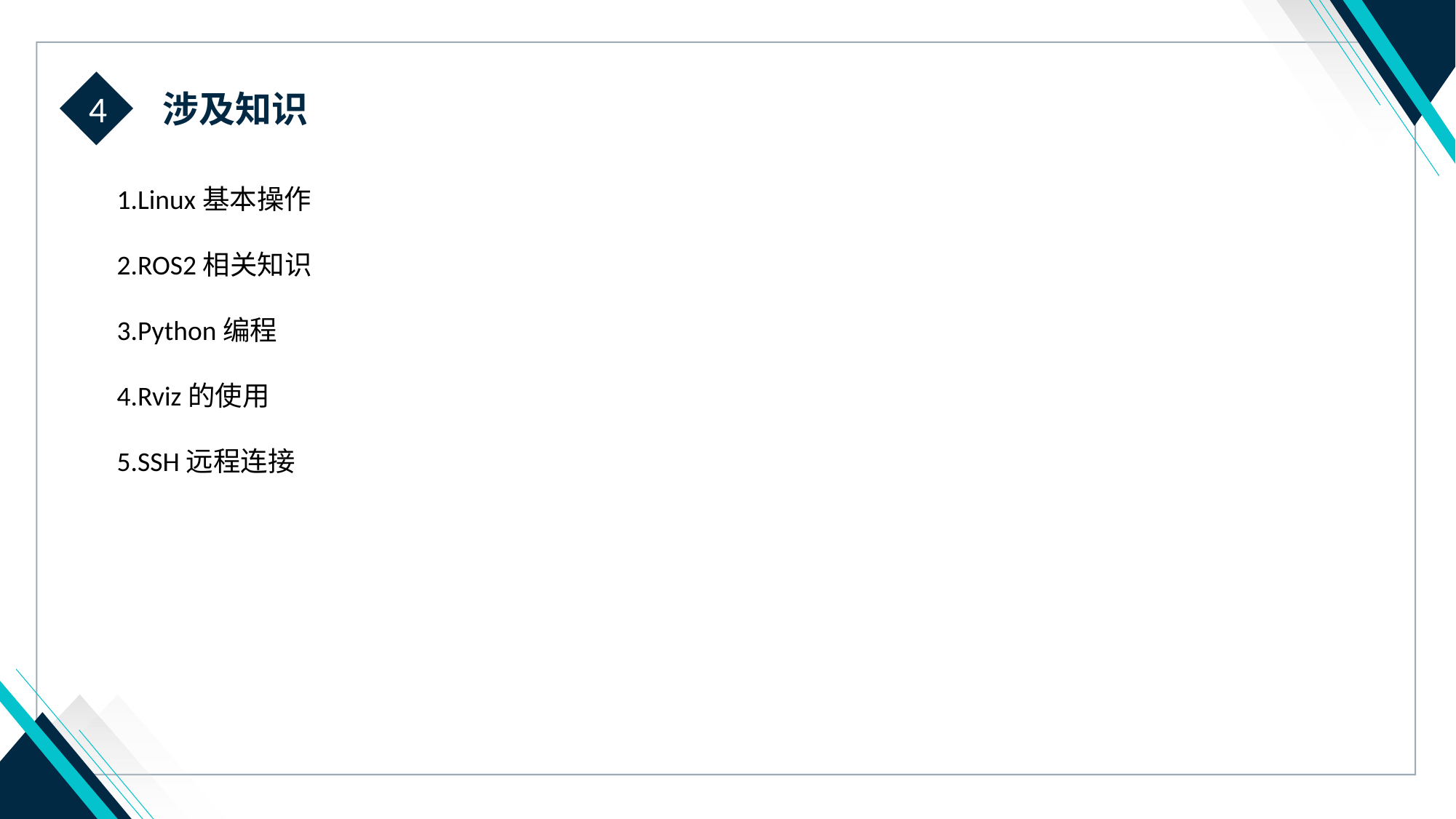

4
涉及知识
1.Linux基本操作

2.ROS2相关知识

3.Python编程

4.Rviz的使用

5.SSH远程连接